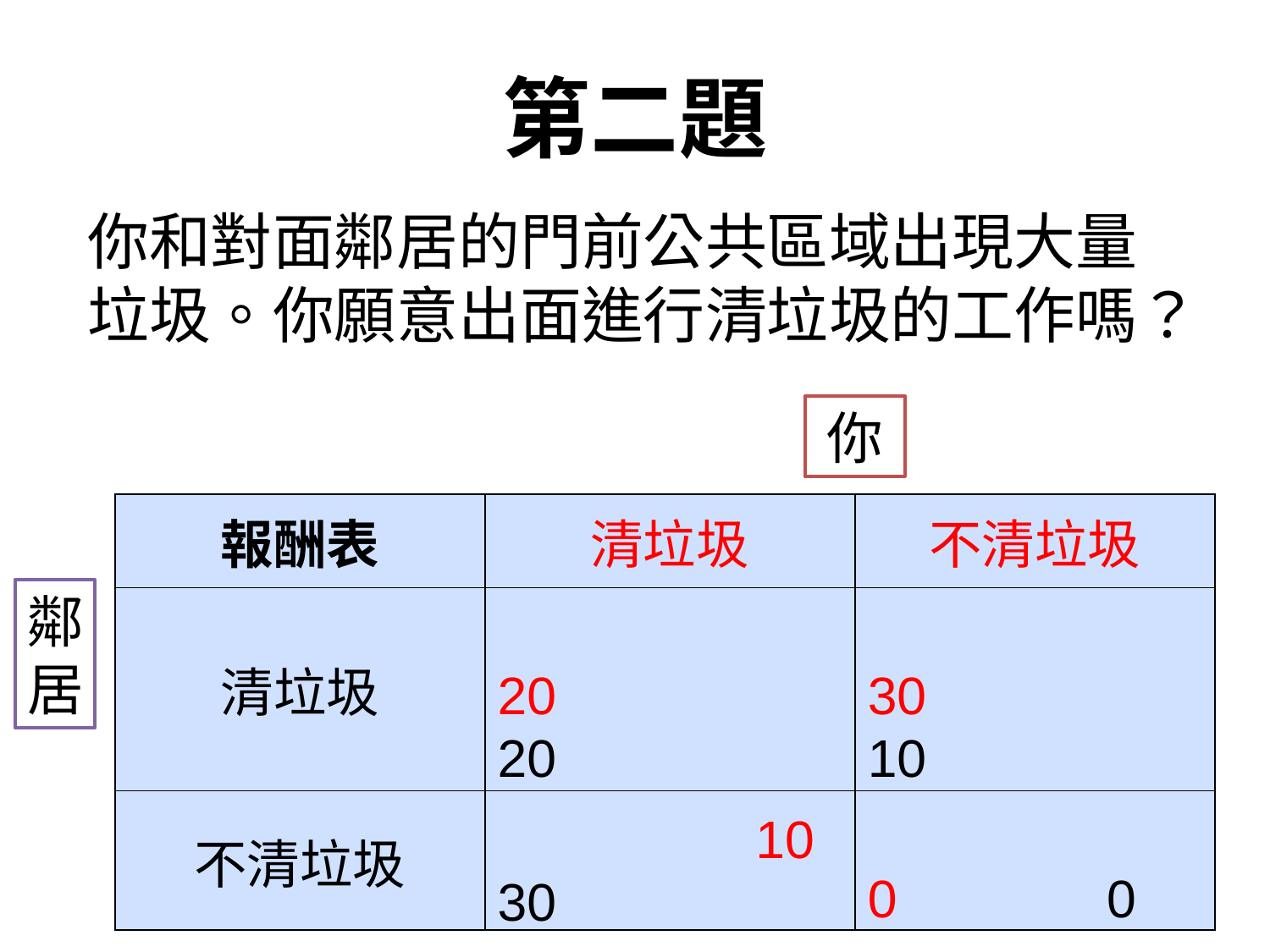

# 第二題
你和對面鄰居的門前公共區域出現大量垃圾。你願意出面進行清垃圾的工作嗎？
你
| 報酬表 | 清垃圾 | 不清垃圾 |
| --- | --- | --- |
| 清垃圾 | 20 　　 20 | 30　 　 10 |
| 不清垃圾 | 10 30 | 0　　　 0 |
鄰居